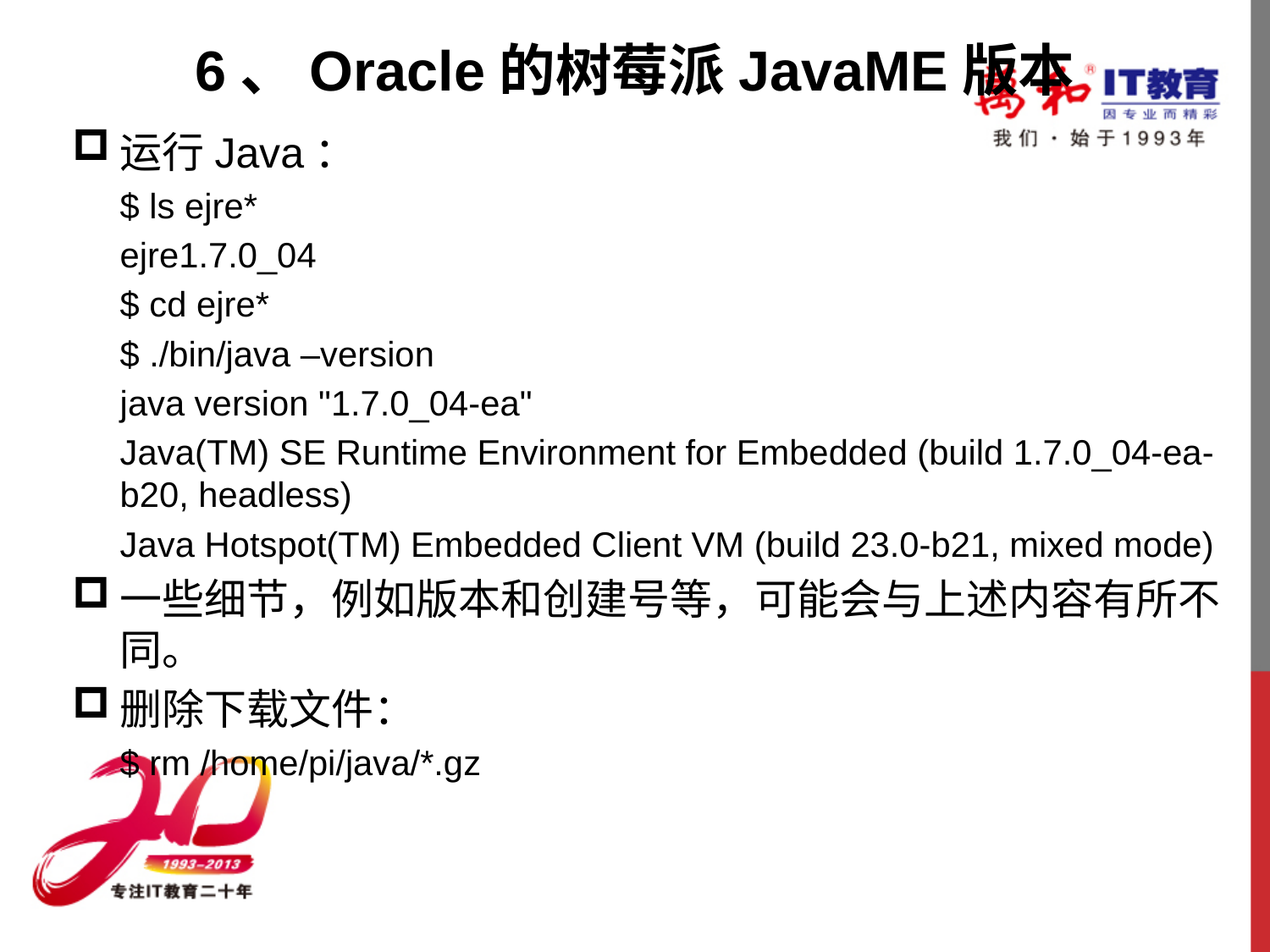

# 6、Oracle的树莓派JavaME版本
运行Java：
	$ ls ejre*
	ejre1.7.0_04
	$ cd ejre*
	$ ./bin/java –version
	java version "1.7.0_04-ea"
	Java(TM) SE Runtime Environment for Embedded (build 1.7.0_04-ea-b20, headless)
	Java Hotspot(TM) Embedded Client VM (build 23.0-b21, mixed mode)
一些细节，例如版本和创建号等，可能会与上述内容有所不同。
删除下载文件：
	$ rm /home/pi/java/*.gz